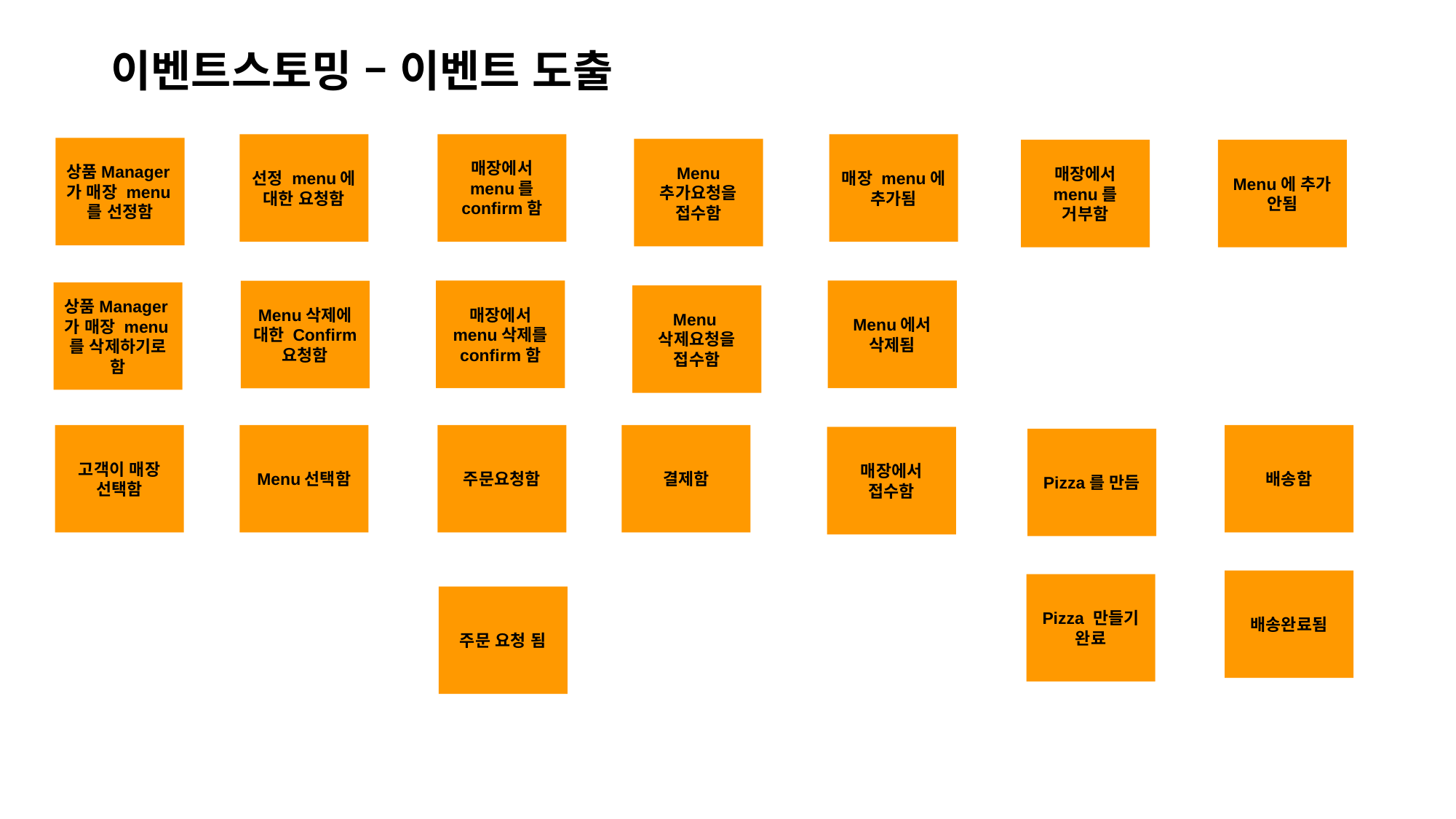

# 이벤트스토밍 – 이벤트 도출
선정 menu에 대한 요청함
매장에서 menu를 confirm함
매장 menu에 추가됨
상품Manager가 매장 menu를 선정함
Menu 추가요청을 접수함
매장에서 menu를 거부함
Menu에 추가 안됨
매장에서 menu삭제를 confirm함
Menu에서 삭제됨
Menu삭제에 대한 Confirm 요청함
상품Manager가 매장 menu를 삭제하기로 함
Menu삭제요청을 접수함
고객이 매장 선택함
Menu선택함
주문요청함
결제함
배송함
매장에서 접수함
Pizza를 만듬
배송완료됨
Pizza 만들기 완료
주문 요청 됨